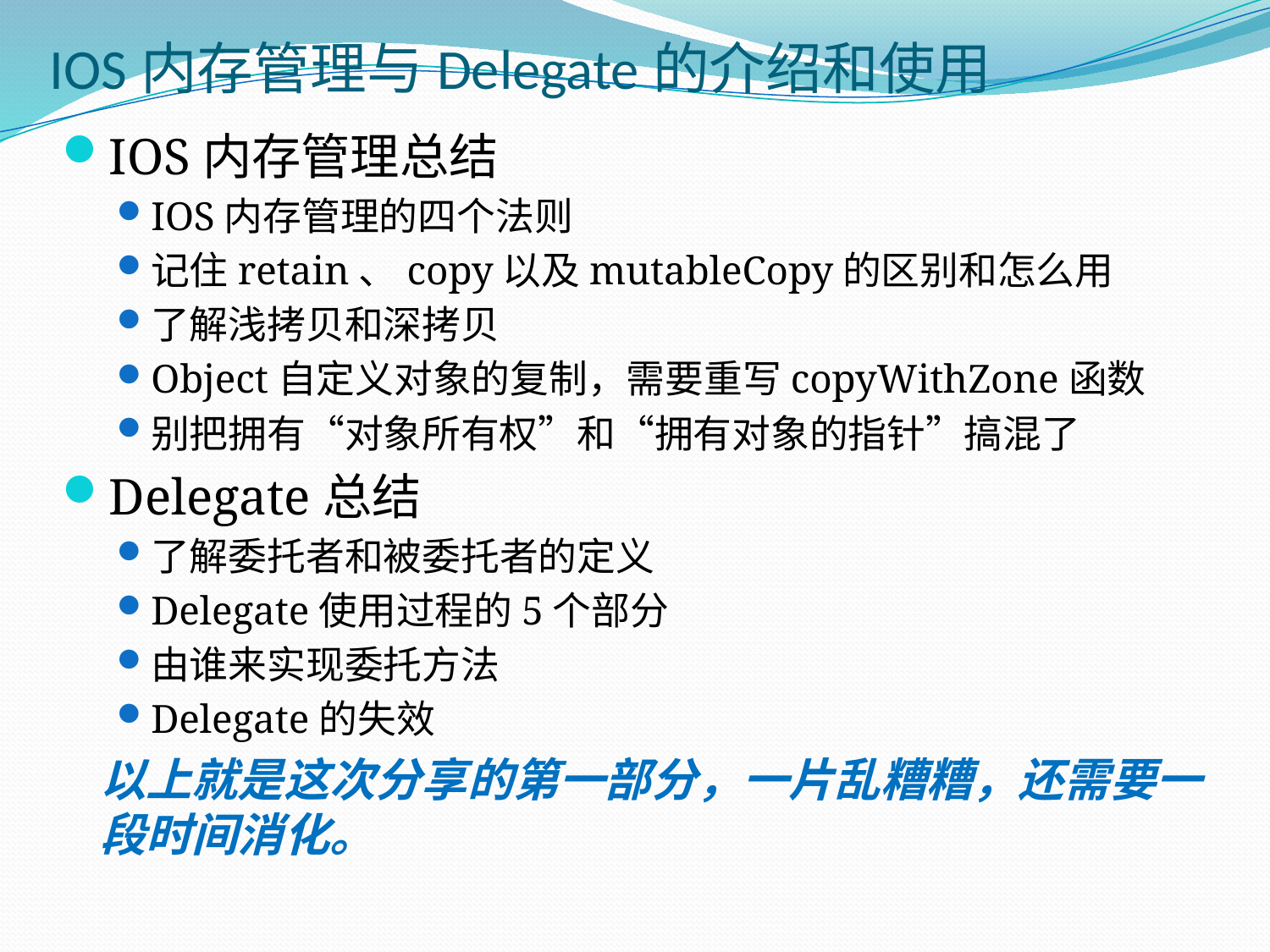

# IOS内存管理与Delegate的介绍和使用
IOS内存管理总结
IOS内存管理的四个法则
记住retain、copy以及mutableCopy的区别和怎么用
了解浅拷贝和深拷贝
Object自定义对象的复制，需要重写copyWithZone函数
别把拥有“对象所有权”和“拥有对象的指针”搞混了
Delegate总结
了解委托者和被委托者的定义
Delegate使用过程的5个部分
由谁来实现委托方法
Delegate的失效
	以上就是这次分享的第一部分，一片乱糟糟，还需要一段时间消化。